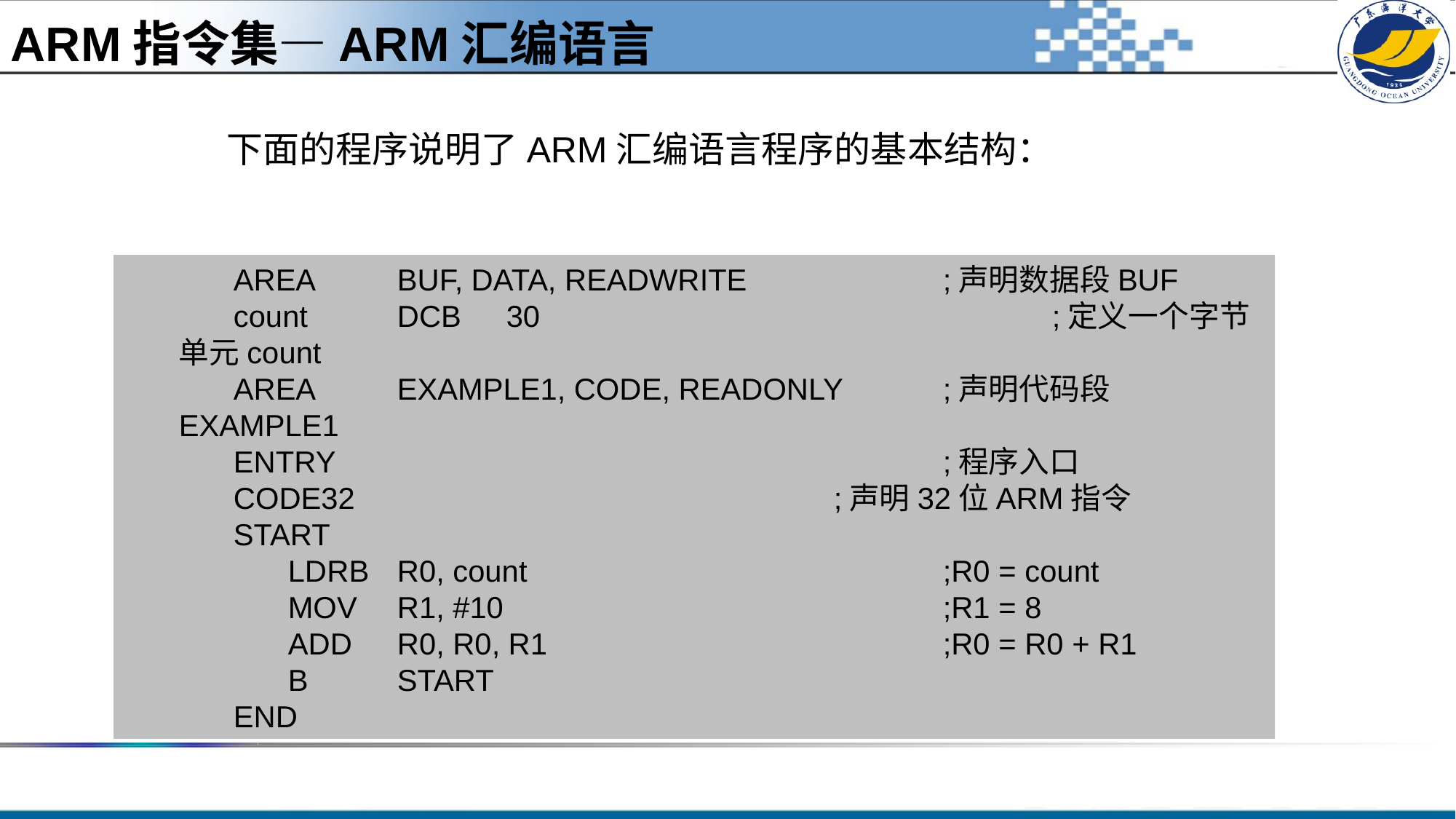

ARM指令集—ARM汇编语言
下面的程序说明了ARM汇编语言程序的基本结构：
AREA	BUF, DATA, READWRITE		;声明数据段BUF
count	DCB	30					;定义一个字节单元count
AREA	EXAMPLE1, CODE, READONLY	;声明代码段EXAMPLE1
ENTRY						;程序入口
CODE32					;声明32位ARM指令
START
	LDRB	R0, count				;R0 = count
	MOV	R1, #10					;R1 = 8
	ADD	R0, R0, R1				;R0 = R0 + R1
	B	START
END
180